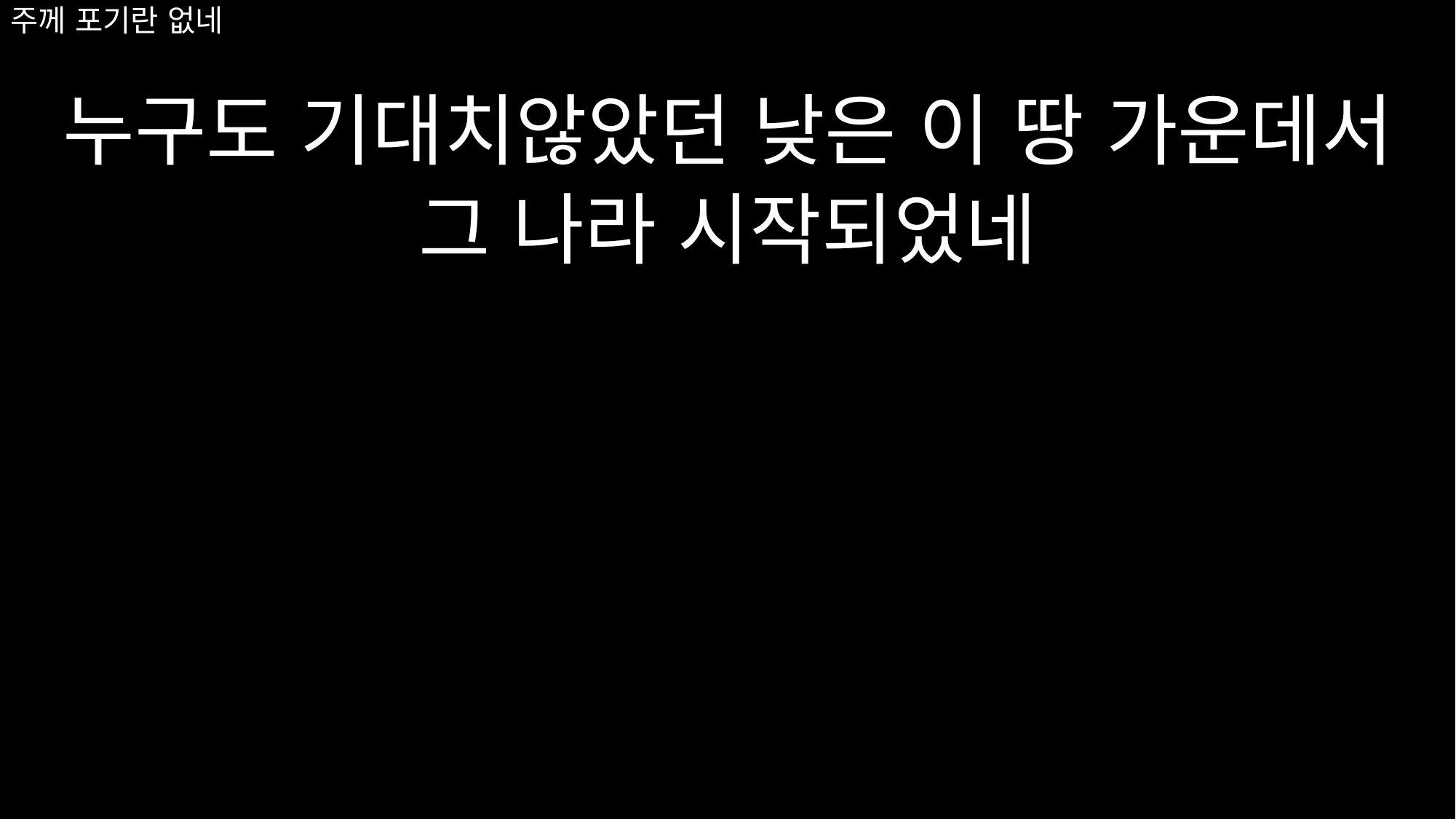

누구도 기대치않았던 낮은 이 땅 가운데서
그 나라 시작되었네

# 주께 포기란 없네